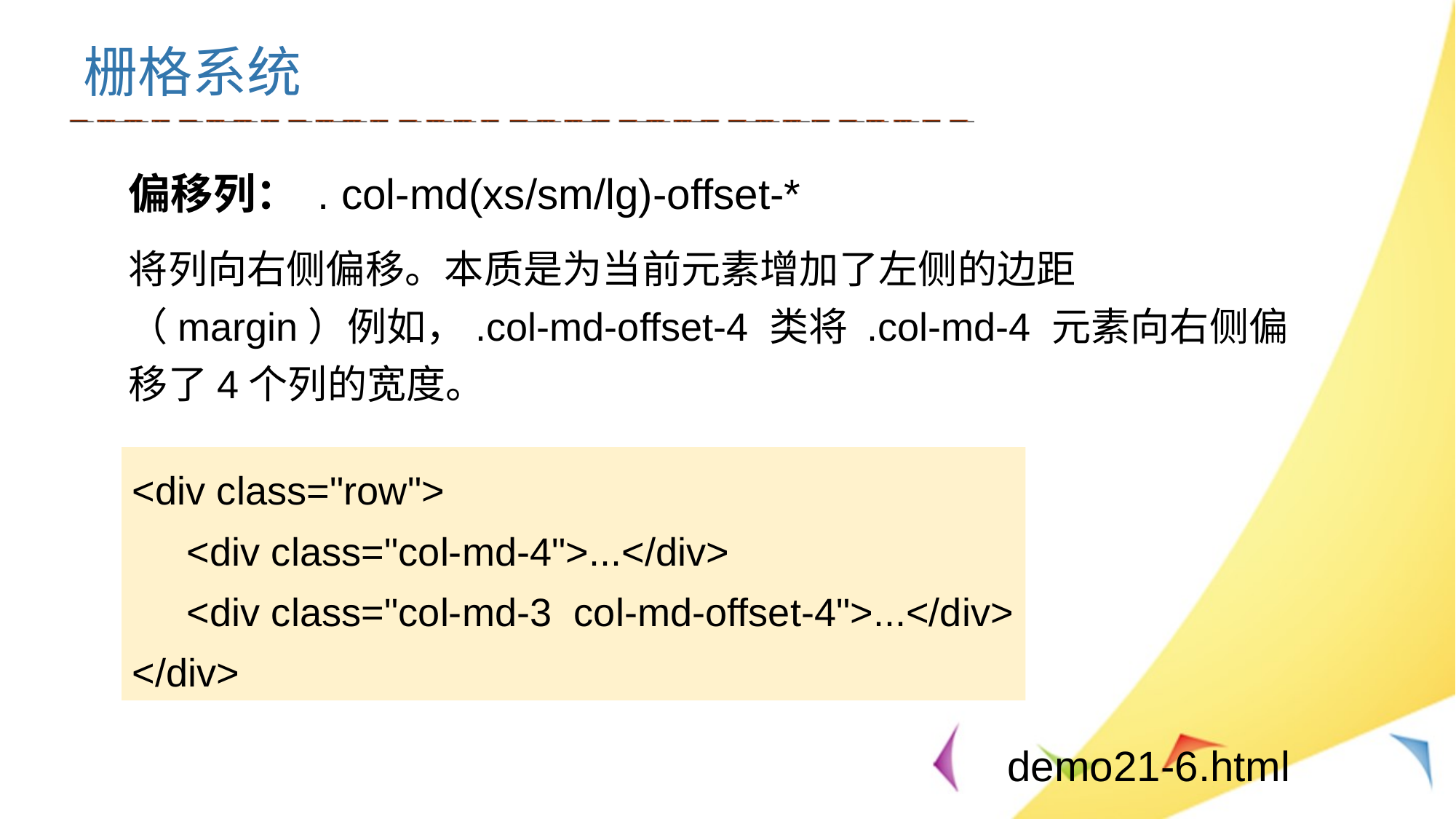

# 栅格系统
偏移列： . col-md(xs/sm/lg)-offset-*
将列向右侧偏移。本质是为当前元素增加了左侧的边距（margin）例如，.col-md-offset-4 类将 .col-md-4 元素向右侧偏移了4个列的宽度。
<div class="row">
     <div class="col-md-4">...</div>
     <div class="col-md-3  col-md-offset-4">...</div>
</div>
demo21-6.html